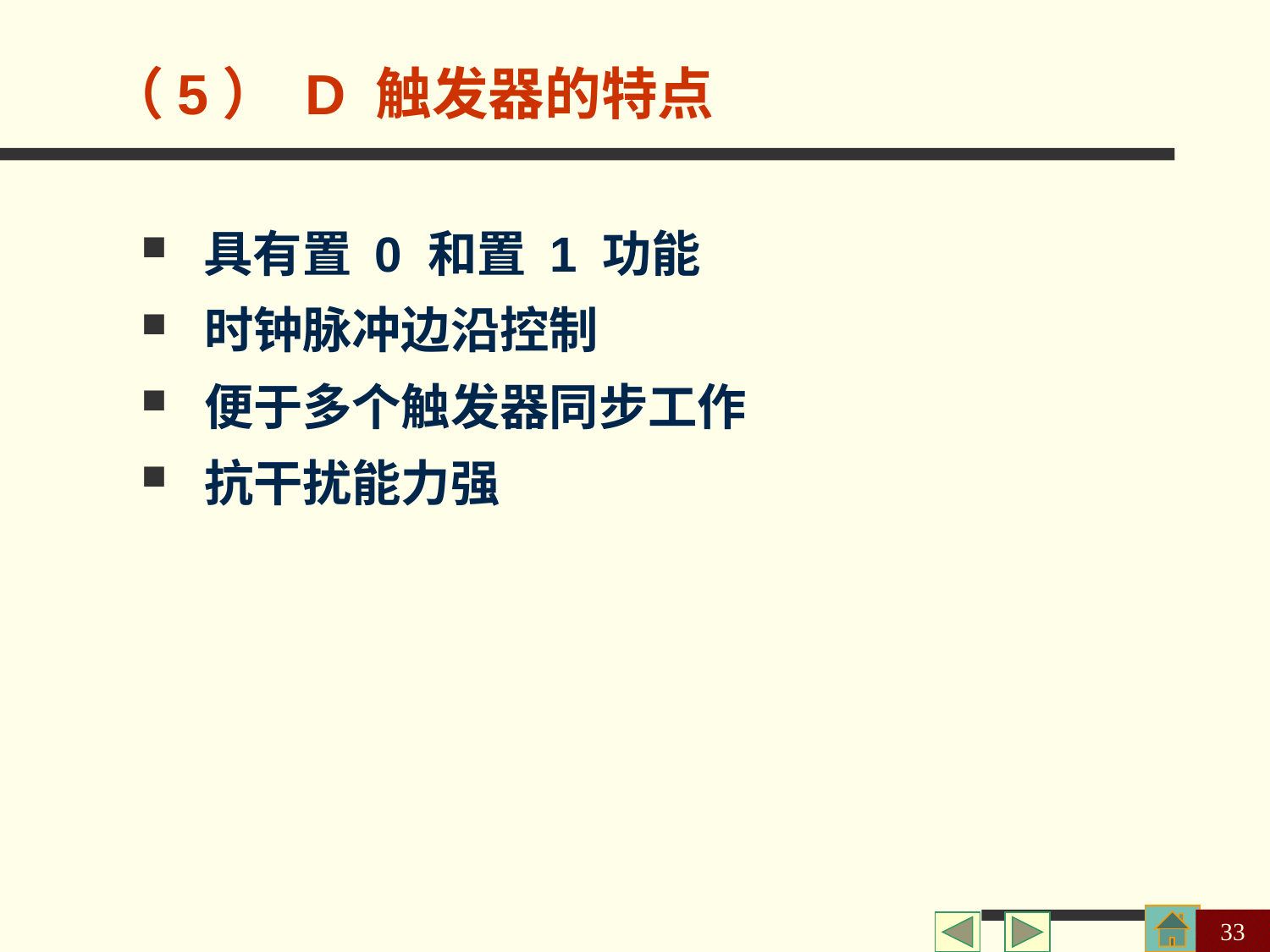

（5） D 触发器的特点
 具有置 0 和置 1 功能
 时钟脉冲边沿控制
 便于多个触发器同步工作
 抗干扰能力强
33